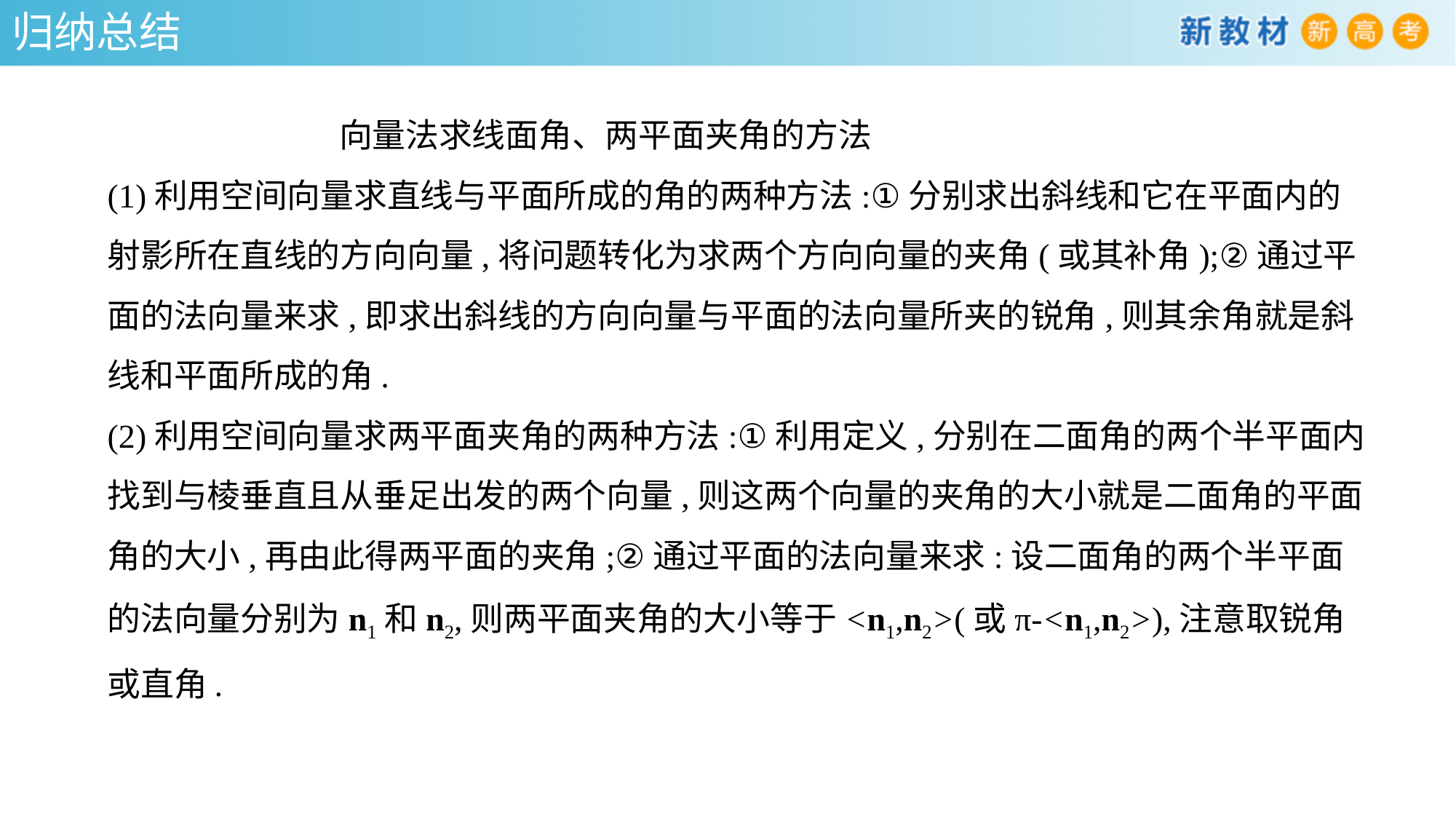

归纳总结
                              向量法求线面角、两平面夹角的方法
(1)利用空间向量求直线与平面所成的角的两种方法:①分别求出斜线和它在平面内的射影所在直线的方向向量,将问题转化为求两个方向向量的夹角(或其补角);②通过平面的法向量来求,即求出斜线的方向向量与平面的法向量所夹的锐角,则其余角就是斜线和平面所成的角.
(2)利用空间向量求两平面夹角的两种方法:①利用定义,分别在二面角的两个半平面内找到与棱垂直且从垂足出发的两个向量,则这两个向量的夹角的大小就是二面角的平面角的大小,再由此得两平面的夹角;②通过平面的法向量来求:设二面角的两个半平面的法向量分别为n1和n2,则两平面夹角的大小等于<n1,n2>(或π-<n1,n2>),注意取锐角或直角.